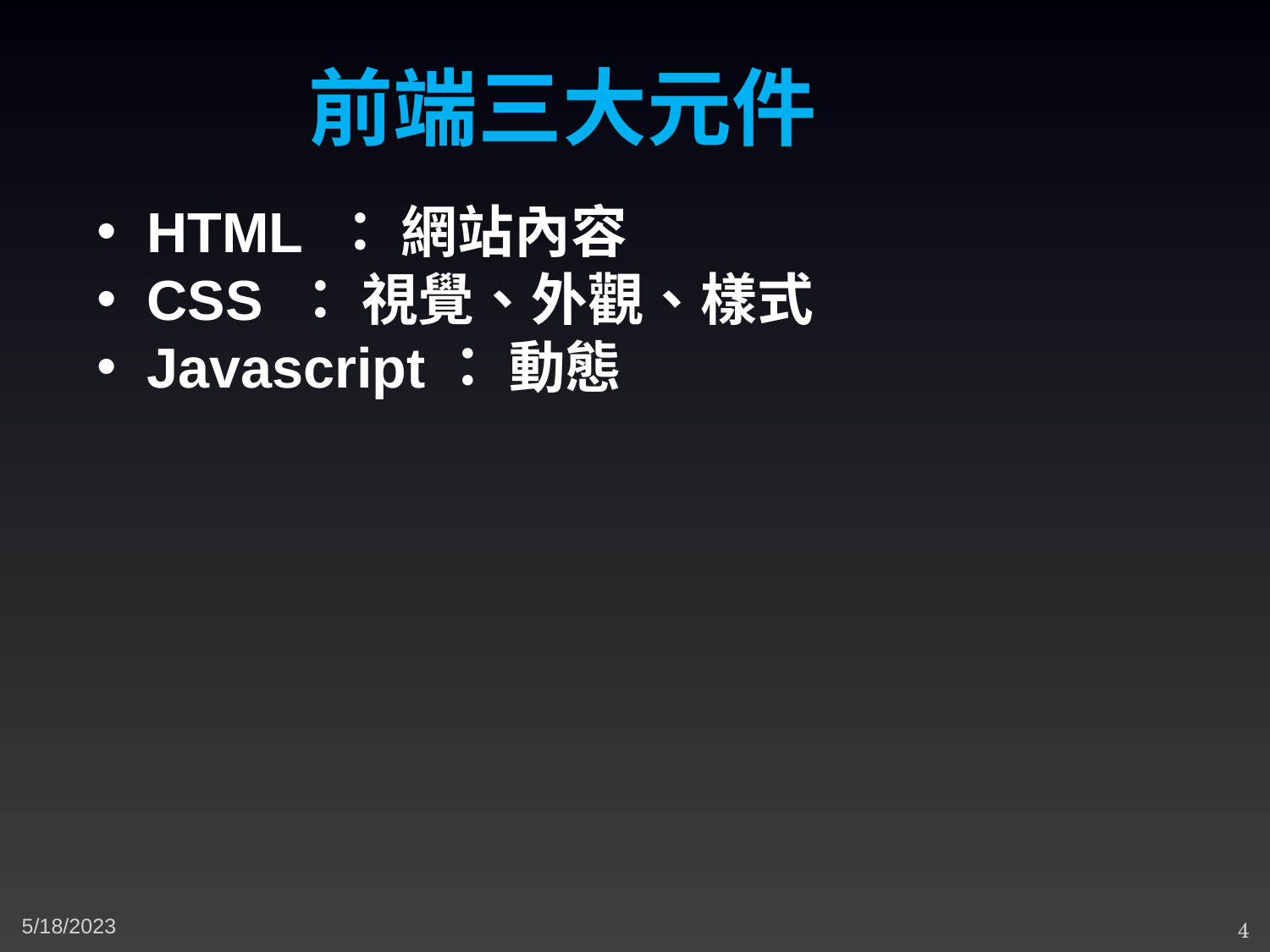

前端三大元件
HTML ： 網站內容
CSS ： 視覺、外觀、樣式
Javascript： 動態
5/18/2023
4